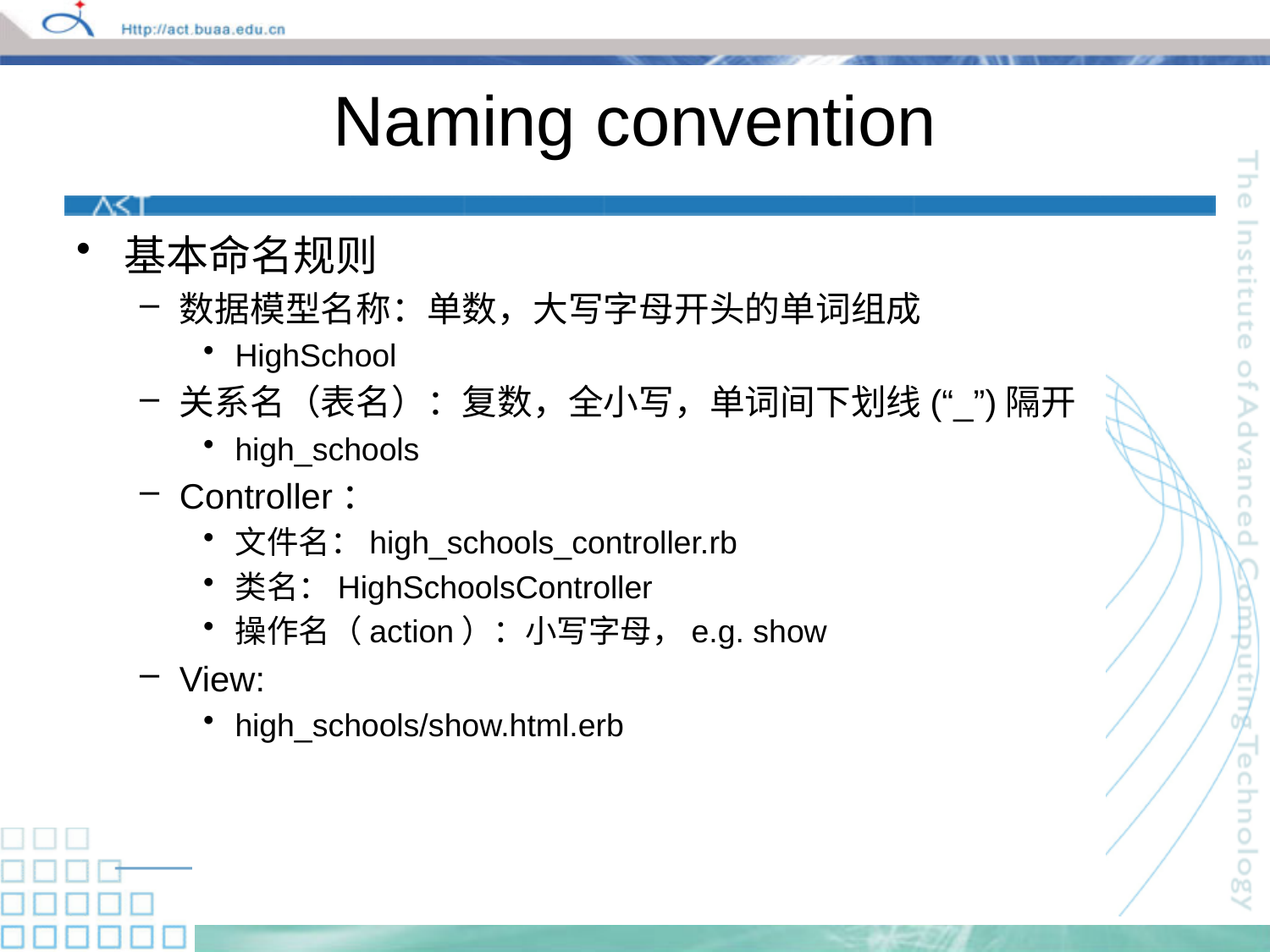

# Naming convention
基本命名规则
数据模型名称：单数，大写字母开头的单词组成
HighSchool
关系名（表名）：复数，全小写，单词间下划线(“_”)隔开
high_schools
Controller：
文件名：high_schools_controller.rb
类名：HighSchoolsController
操作名（action）：小写字母，e.g. show
View:
high_schools/show.html.erb